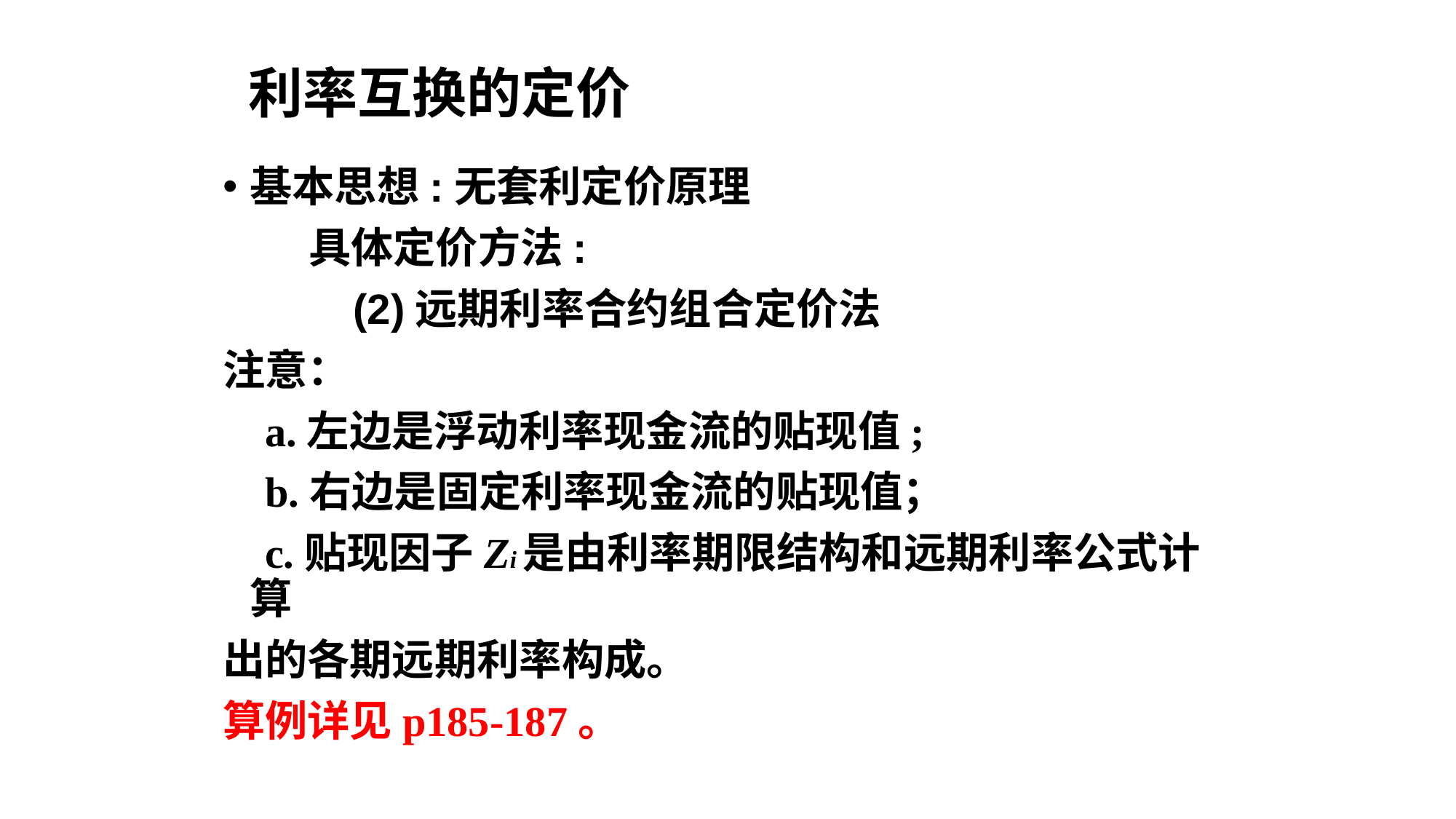

# 利率互换的定价
基本思想:无套利定价原理
        具体定价方法:
           (2)远期利率合约组合定价法
注意：
    a.左边是浮动利率现金流的贴现值;
    b.右边是固定利率现金流的贴现值；
    c.贴现因子Zi是由利率期限结构和远期利率公式计算
出的各期远期利率构成。
算例详见p185-187。